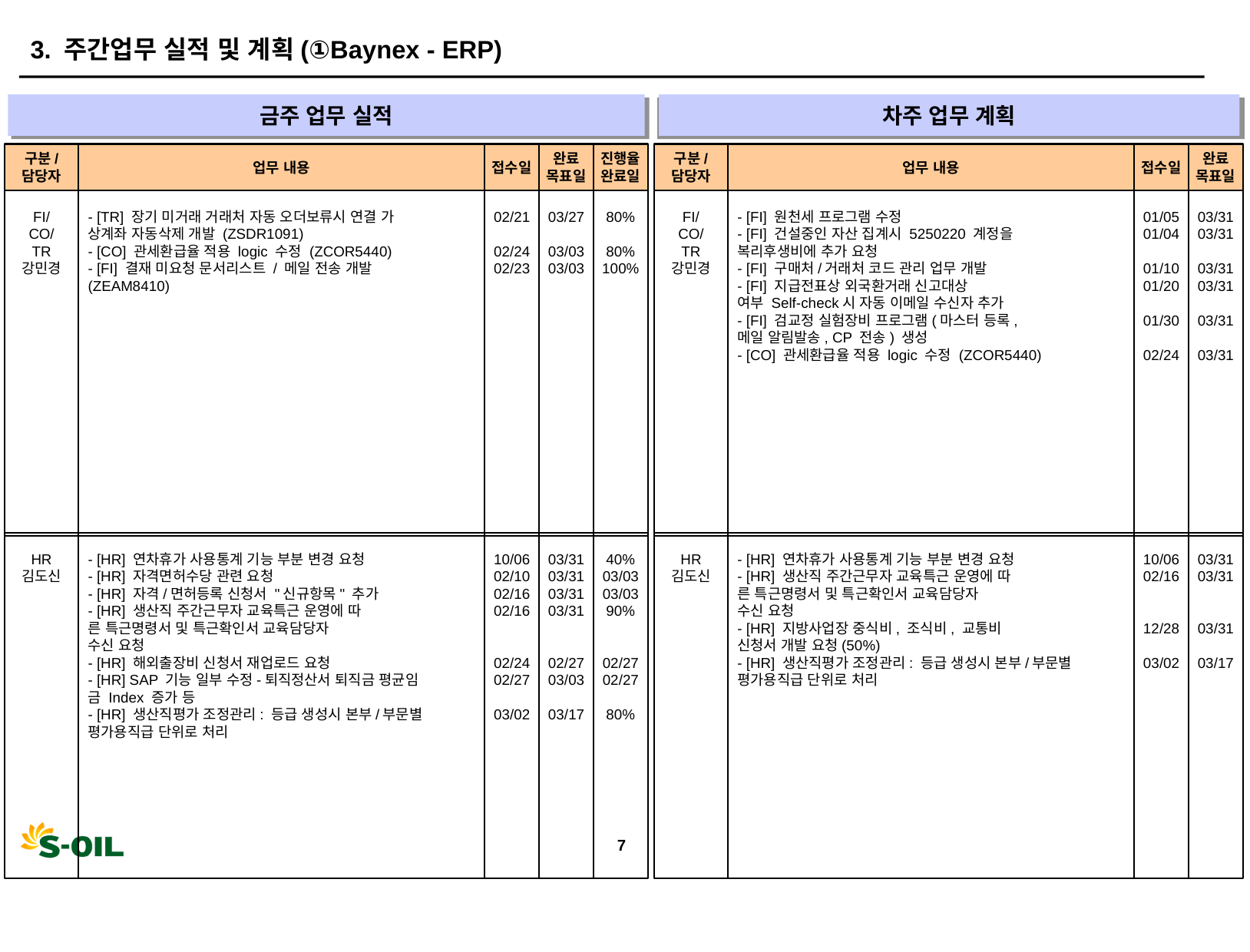

3. 주간업무 실적 및 계획(①Baynex - ERP)
금주 업무 실적
차주 업무 계획
" "
" "
구분/
담당자
업무 내용
접수일
완료
목표일
진행율
완료일
구분/
담당자
업무 내용
접수일
완료
목표일
FI/
CO/
TR
강민경

- [TR] 장기 미거래 거래처 자동 오더보류시 연결 가
상계좌 자동삭제 개발 (ZSDR1091)
- [CO] 관세환급율 적용 logic 수정 (ZCOR5440)
- [FI] 결재 미요청 문서리스트 / 메일 전송 개발
(ZEAM8410)
02/21
02/24
02/23
03/27
03/03
03/03
80%
80%
100%
FI/
CO/
TR
강민경

- [FI] 원천세 프로그램 수정
- [FI] 건설중인 자산 집계시 5250220 계정을
복리후생비에 추가 요청
- [FI] 구매처/거래처 코드 관리 업무 개발
- [FI] 지급전표상 외국환거래 신고대상 
여부 Self-check시 자동 이메일 수신자 추가
- [FI] 검교정 실험장비 프로그램(마스터 등록,
메일 알림발송, CP 전송) 생성
- [CO] 관세환급율 적용 logic 수정 (ZCOR5440)
01/05
01/04
01/10
01/20
01/30
02/24
03/31
03/31
03/31
03/31
03/31
03/31
HR
김도신

- [HR] 연차휴가 사용통계 기능 부분 변경 요청
- [HR] 자격면허수당 관련 요청
- [HR] 자격/면허등록 신청서 "신규항목" 추가
- [HR] 생산직 주간근무자 교육특근 운영에 따
른 특근명령서 및 특근확인서 교육담당자
수신 요청
- [HR] 해외출장비 신청서 재업로드 요청
- [HR] SAP 기능 일부 수정-퇴직정산서 퇴직금 평균임
금 Index 증가 등
- [HR] 생산직평가 조정관리: 등급 생성시 본부/부문별
평가용직급 단위로 처리
10/06
02/10
02/16
02/16
02/24
02/27
03/02
03/31
03/31
03/31
03/31
02/27
03/03
03/17
40%
03/03
03/03
90%
02/27
02/27
80%
HR
김도신

- [HR] 연차휴가 사용통계 기능 부분 변경 요청
- [HR] 생산직 주간근무자 교육특근 운영에 따
른 특근명령서 및 특근확인서 교육담당자
수신 요청
- [HR] 지방사업장 중식비, 조식비, 교통비
신청서 개발 요청(50%)
- [HR] 생산직평가 조정관리: 등급 생성시 본부/부문별
평가용직급 단위로 처리
10/06
02/16
12/28
03/02
03/31
03/31
03/31
03/17